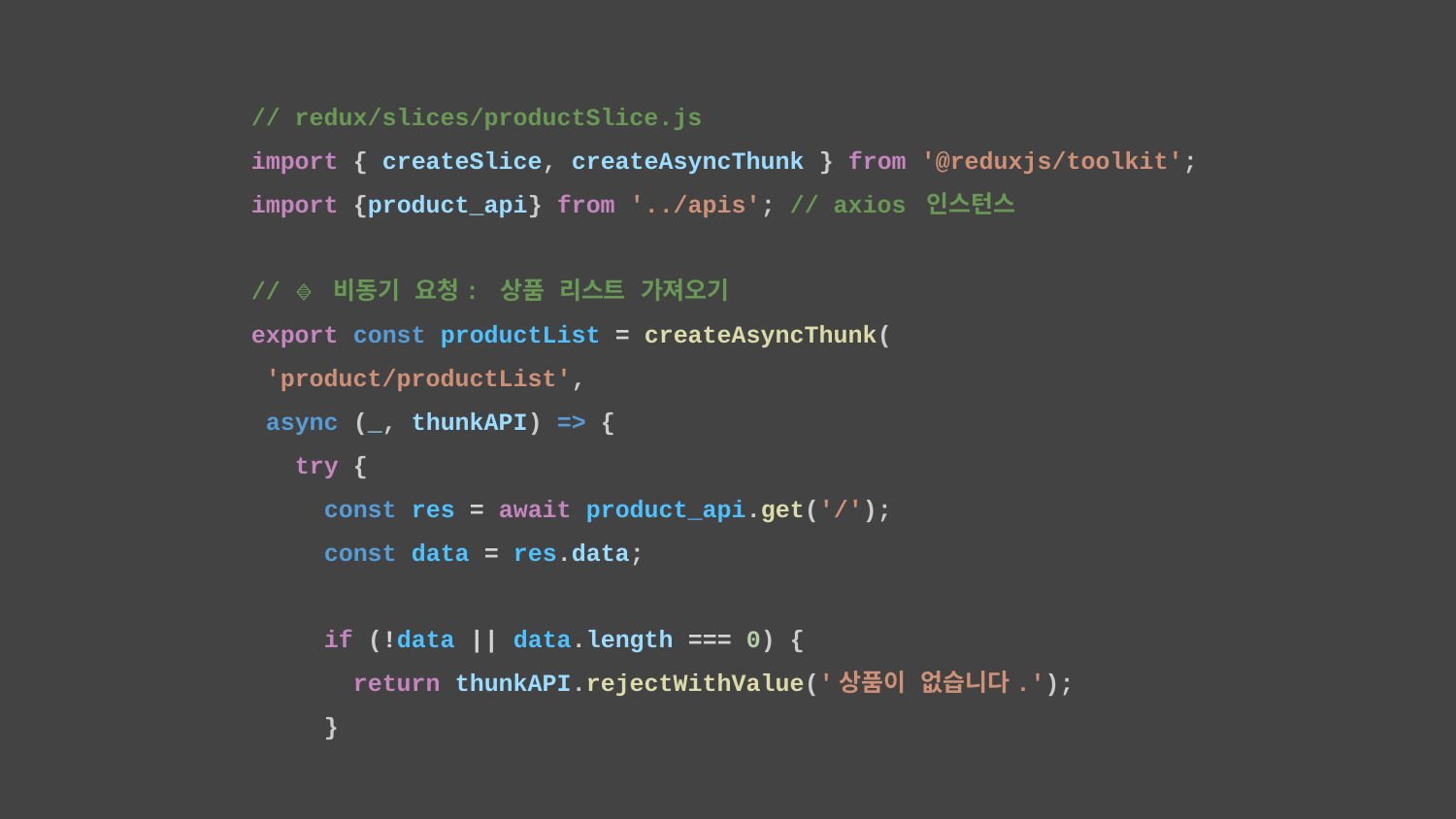

// redux/slices/productSlice.js
import { createSlice, createAsyncThunk } from '@reduxjs/toolkit';
import {product_api} from '../apis'; // axios 인스턴스

// 🔹 비동기 요청: 상품 리스트 가져오기
export const productList = createAsyncThunk(
 'product/productList',
 async (_, thunkAPI) => {
   try {
     const res = await product_api.get('/');
     const data = res.data;

     if (!data || data.length === 0) {
       return thunkAPI.rejectWithValue('상품이 없습니다.');
     }